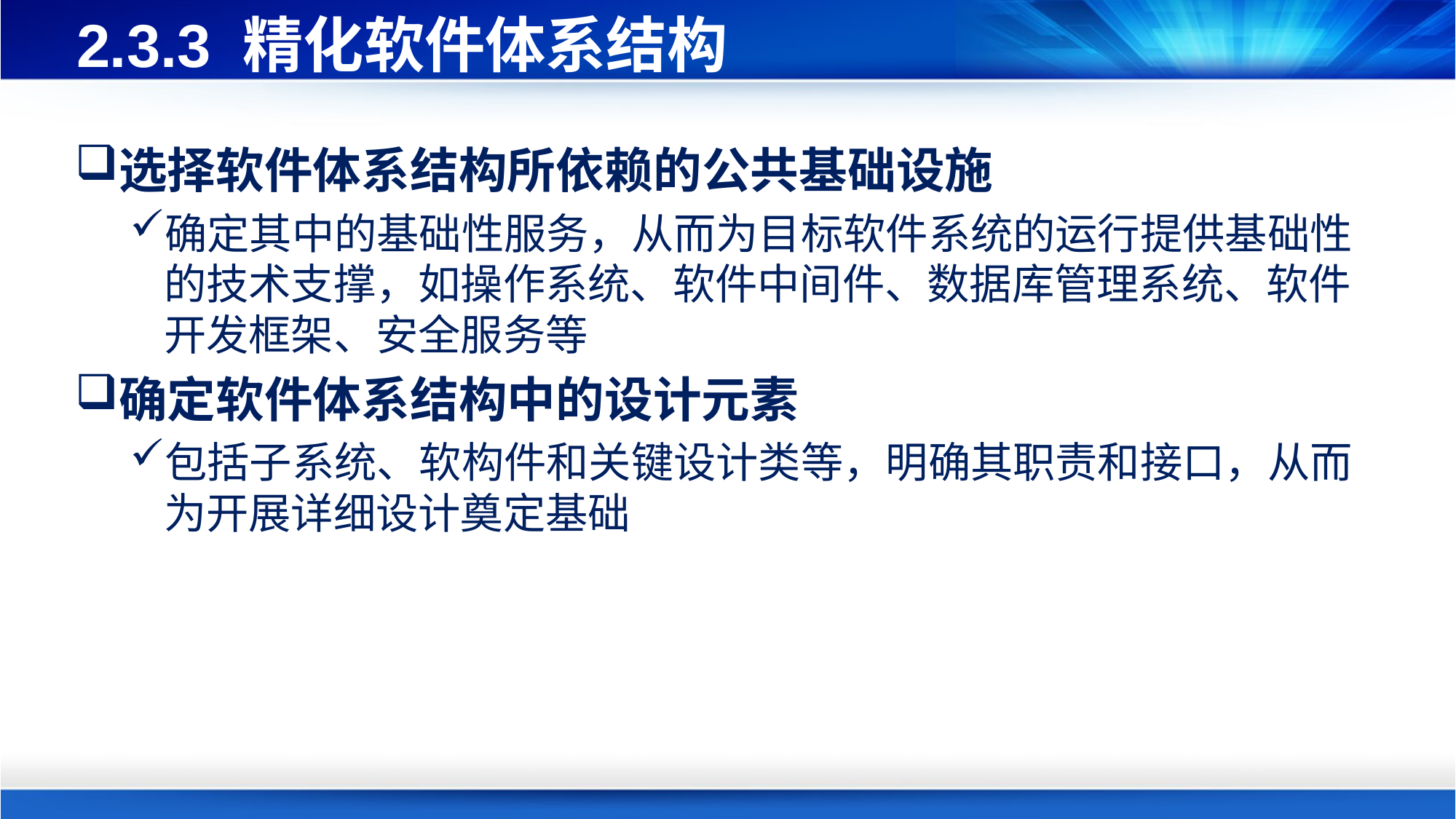

# 2.3.3 精化软件体系结构
选择软件体系结构所依赖的公共基础设施
确定其中的基础性服务，从而为目标软件系统的运行提供基础性的技术支撑，如操作系统、软件中间件、数据库管理系统、软件开发框架、安全服务等
确定软件体系结构中的设计元素
包括子系统、软构件和关键设计类等，明确其职责和接口，从而为开展详细设计奠定基础